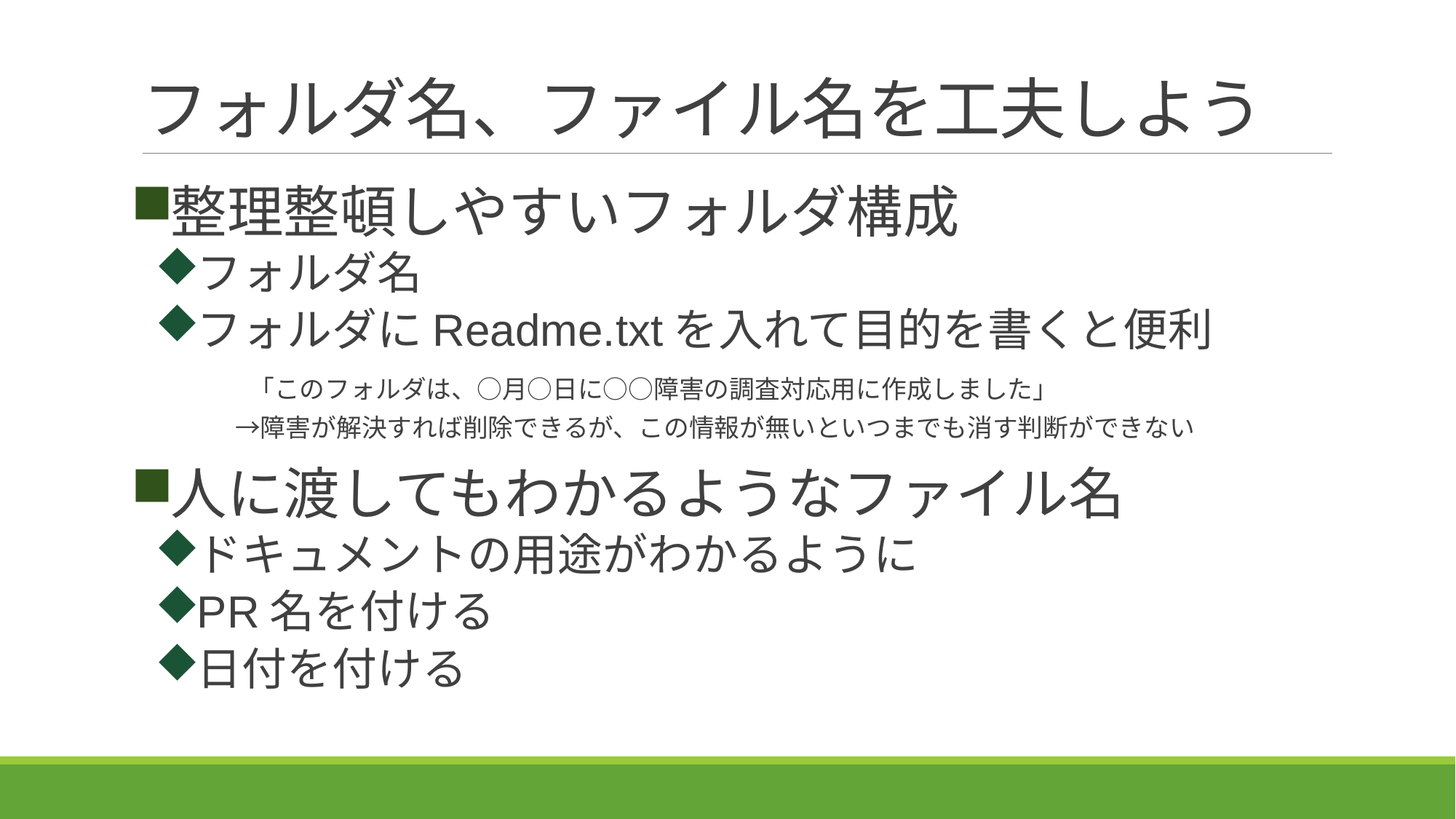

# フォルダ名、ファイル名を工夫しよう
整理整頓しやすいフォルダ構成
フォルダ名
フォルダにReadme.txtを入れて目的を書くと便利
　「このフォルダは、○月○日に○○障害の調査対応用に作成しました」
　→障害が解決すれば削除できるが、この情報が無いといつまでも消す判断ができない
人に渡してもわかるようなファイル名
ドキュメントの用途がわかるように
PR名を付ける
日付を付ける